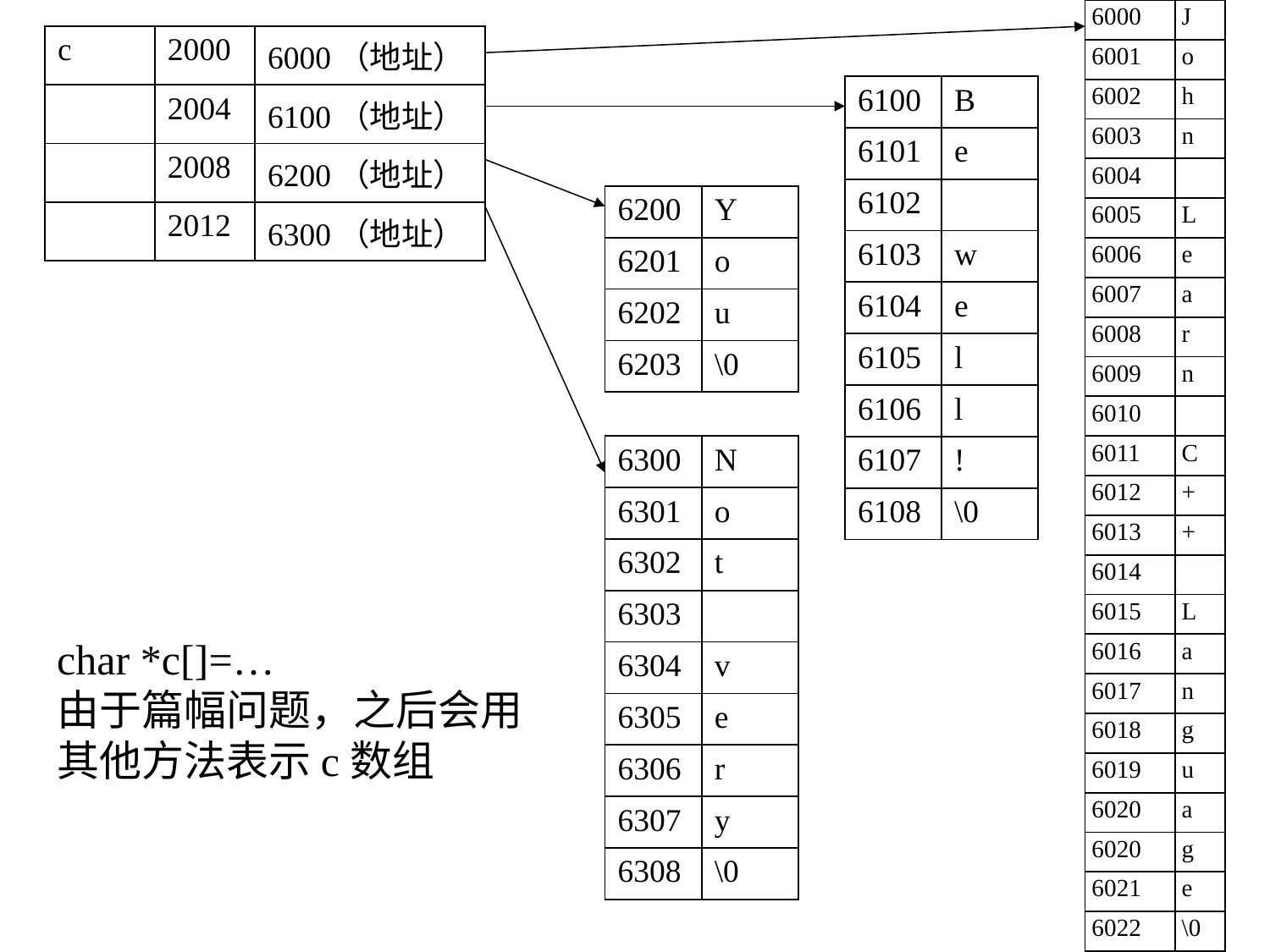

| 6000 | J |
| --- | --- |
| 6001 | o |
| 6002 | h |
| 6003 | n |
| 6004 |  |
| 6005 | L |
| 6006 | e |
| 6007 | a |
| 6008 | r |
| 6009 | n |
| 6010 |  |
| 6011 | C |
| 6012 | + |
| 6013 | + |
| 6014 |  |
| 6015 | L |
| 6016 | a |
| 6017 | n |
| 6018 | g |
| 6019 | u |
| 6020 | a |
| 6020 | g |
| 6021 | e |
| 6022 | \0 |
| c | 2000 | 6000（地址） |
| --- | --- | --- |
|  | 2004 | 6100（地址） |
|  | 2008 | 6200（地址） |
|  | 2012 | 6300（地址） |
| 6100 | B |
| --- | --- |
| 6101 | e |
| 6102 |  |
| 6103 | w |
| 6104 | e |
| 6105 | l |
| 6106 | l |
| 6107 | ! |
| 6108 | \0 |
| 6200 | Y |
| --- | --- |
| 6201 | o |
| 6202 | u |
| 6203 | \0 |
| 6300 | N |
| --- | --- |
| 6301 | o |
| 6302 | t |
| 6303 |  |
| 6304 | v |
| 6305 | e |
| 6306 | r |
| 6307 | y |
| 6308 | \0 |
char *c[]=…
由于篇幅问题，之后会用其他方法表示c数组